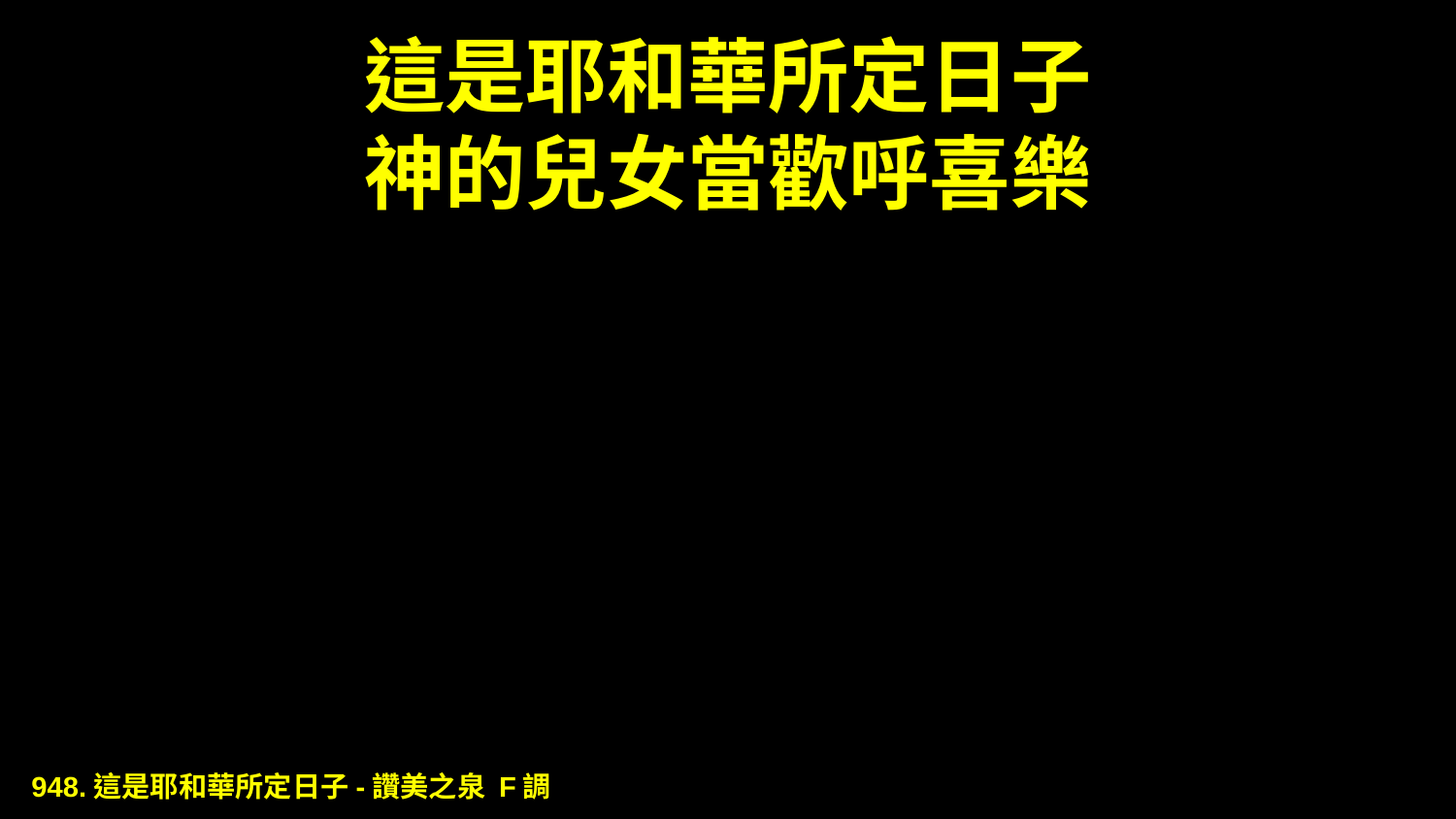

# 這是耶和華所定日子 神的兒女當歡呼喜樂
948.這是耶和華所定日子-讚美之泉 F調